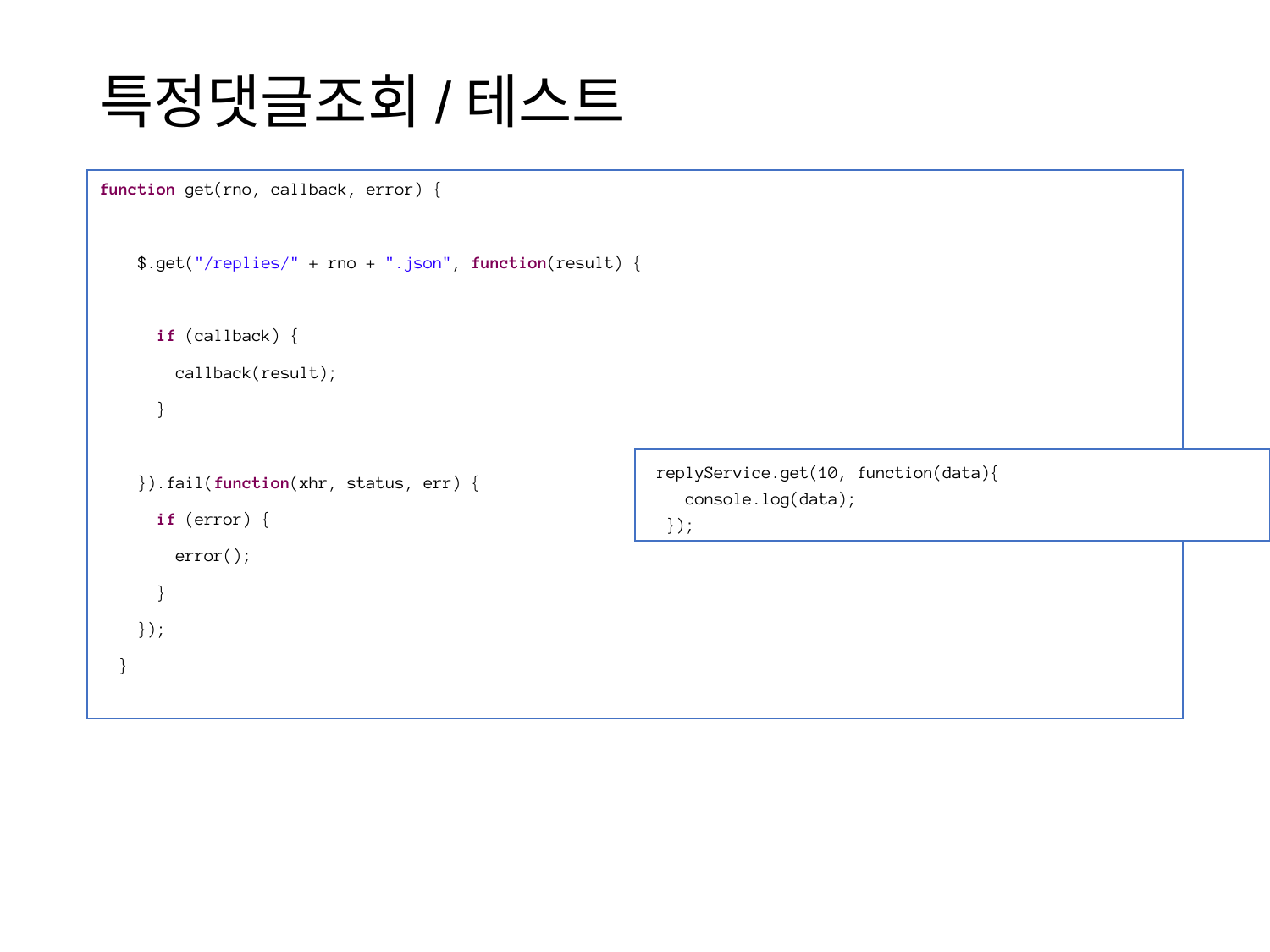

# 특정댓글조회/테스트
function get(rno, callback, error) {

    $.get("/replies/" + rno + ".json", function(result) {

      if (callback) {
        callback(result);
      }

    }).fail(function(xhr, status, err) {
      if (error) {
        error();
      }
    });
  }

 replyService.get(10, function(data){
    console.log(data);
  });